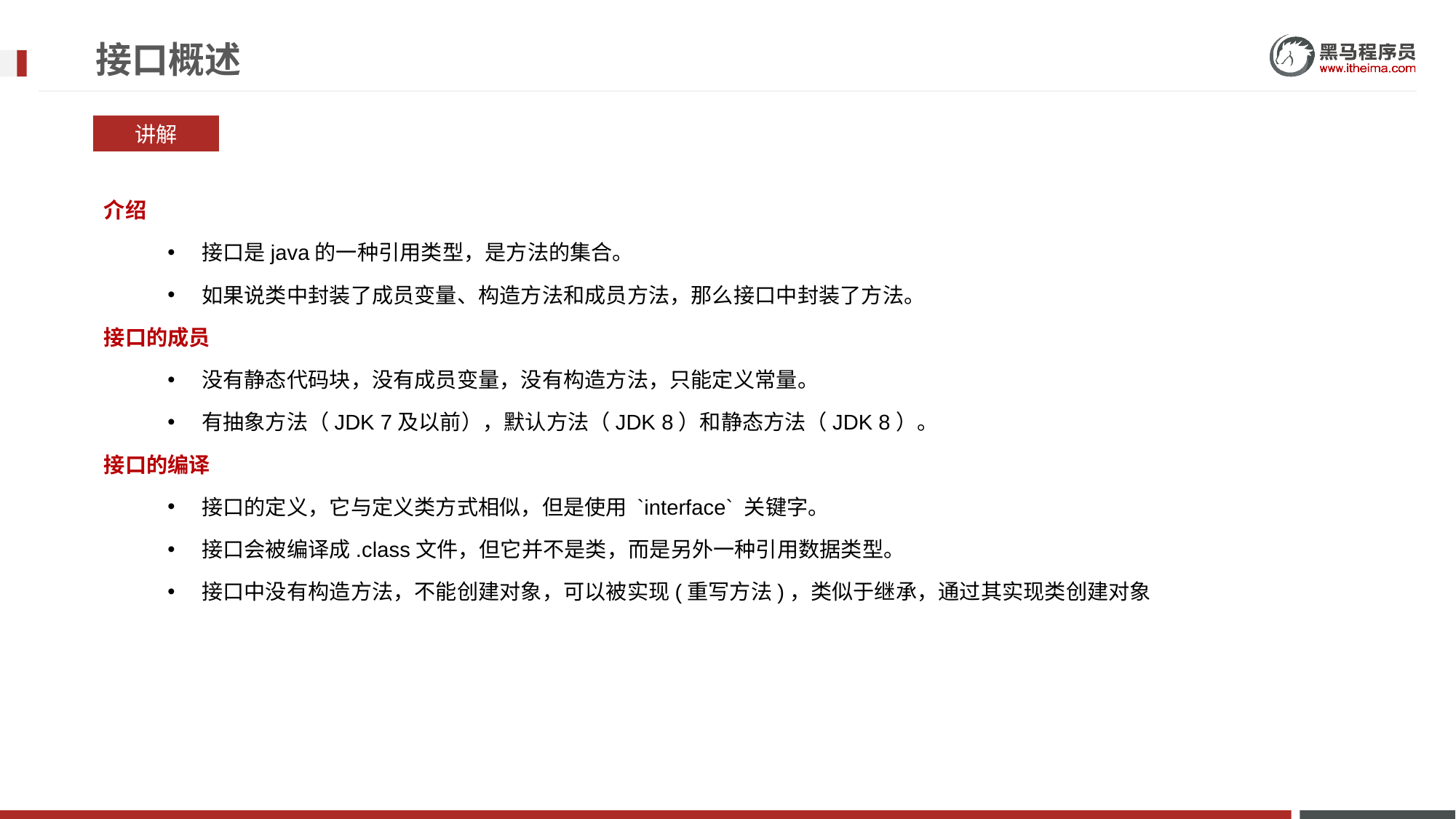

# 接口概述
讲解
介绍
接口是java的一种引用类型，是方法的集合。
如果说类中封装了成员变量、构造方法和成员方法，那么接口中封装了方法。
接口的成员
没有静态代码块，没有成员变量，没有构造方法，只能定义常量。
有抽象方法（JDK 7及以前），默认方法（JDK 8）和静态方法（JDK 8）。
接口的编译
接口的定义，它与定义类方式相似，但是使用 `interface` 关键字。
接口会被编译成.class文件，但它并不是类，而是另外一种引用数据类型。
接口中没有构造方法，不能创建对象，可以被实现(重写方法)，类似于继承，通过其实现类创建对象